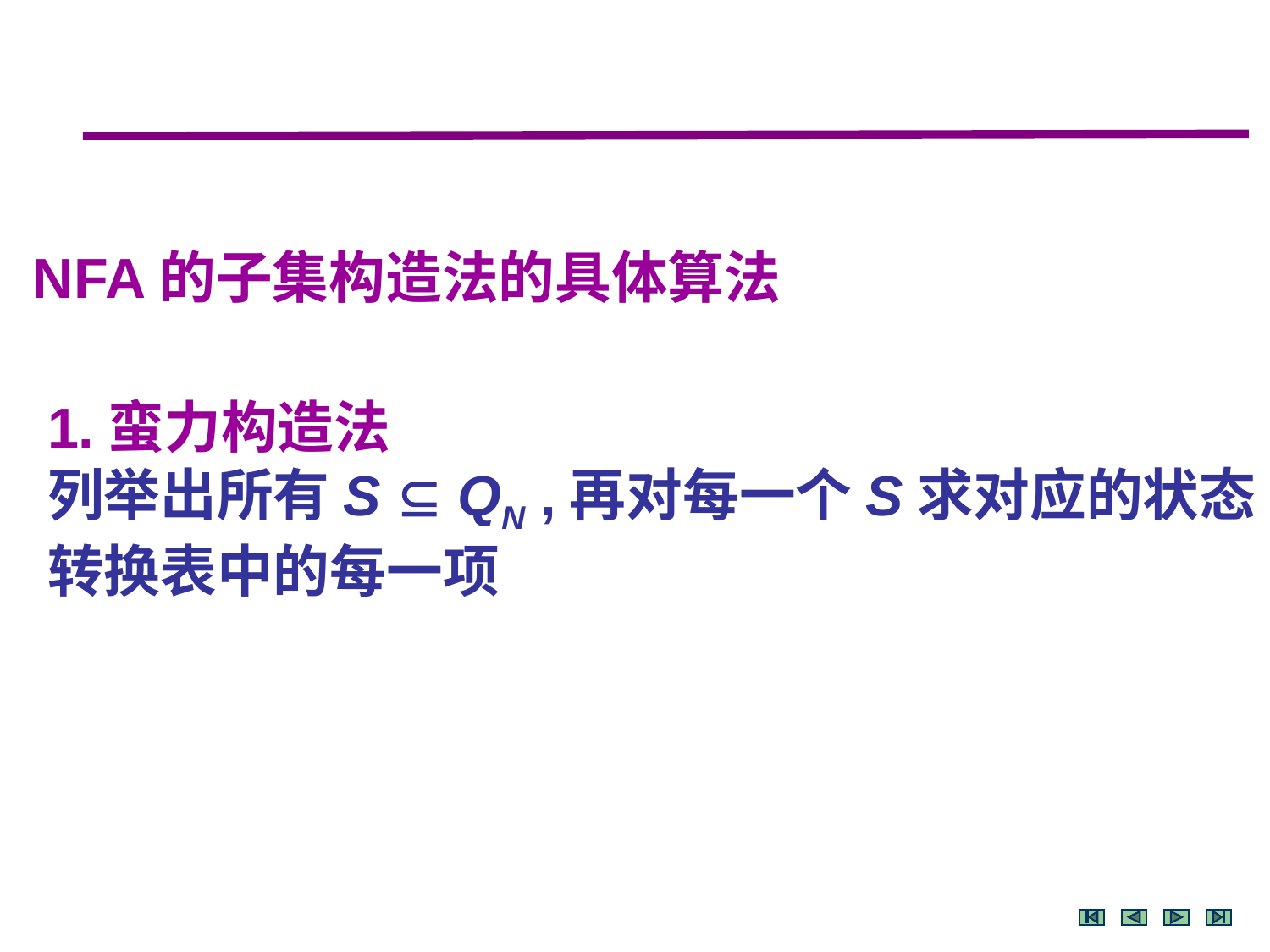

NFA的子集构造法的具体算法
1.蛮力构造法
列举出所有S ⊆ QN ,再对每一个S求对应的状态转换表中的每一项